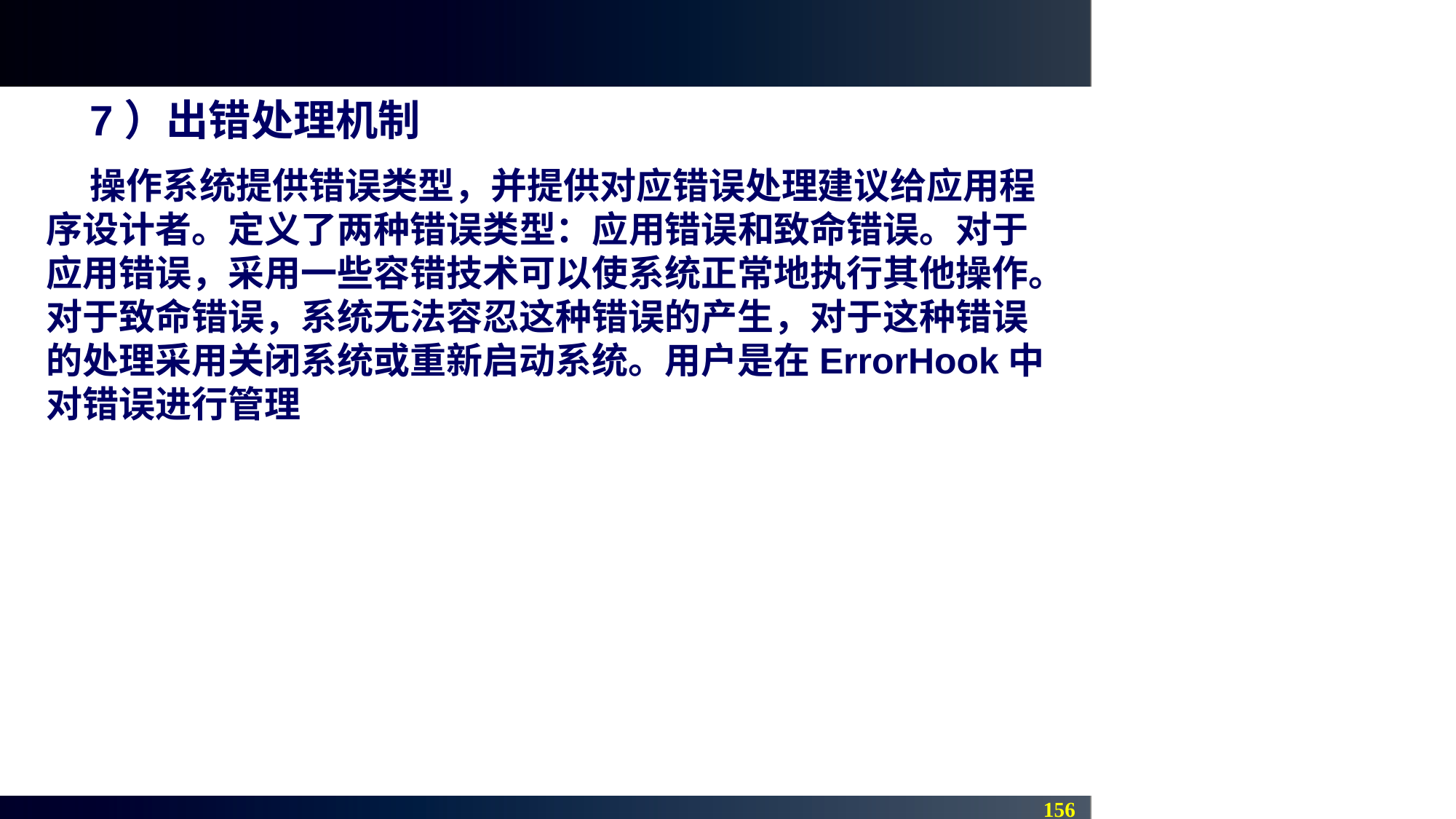

7）出错处理机制
操作系统提供错误类型，并提供对应错误处理建议给应用程序设计者。定义了两种错误类型：应用错误和致命错误。对于应用错误，采用一些容错技术可以使系统正常地执行其他操作。对于致命错误，系统无法容忍这种错误的产生，对于这种错误的处理采用关闭系统或重新启动系统。用户是在ErrorHook中对错误进行管理